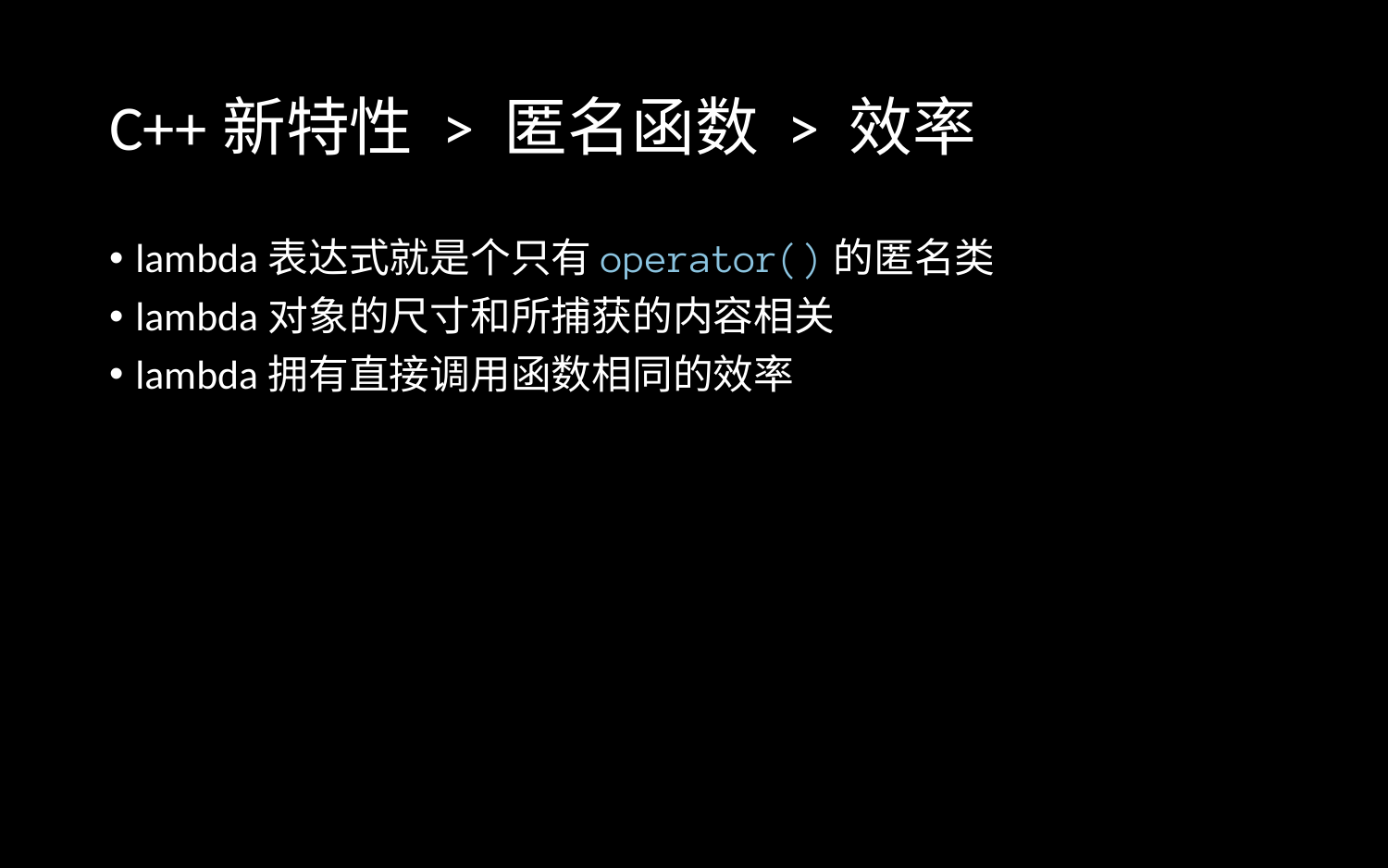

# C++新特性 > 匿名函数 > 效率
lambda表达式就是个只有operator()的匿名类
lambda对象的尺寸和所捕获的内容相关
lambda拥有直接调用函数相同的效率